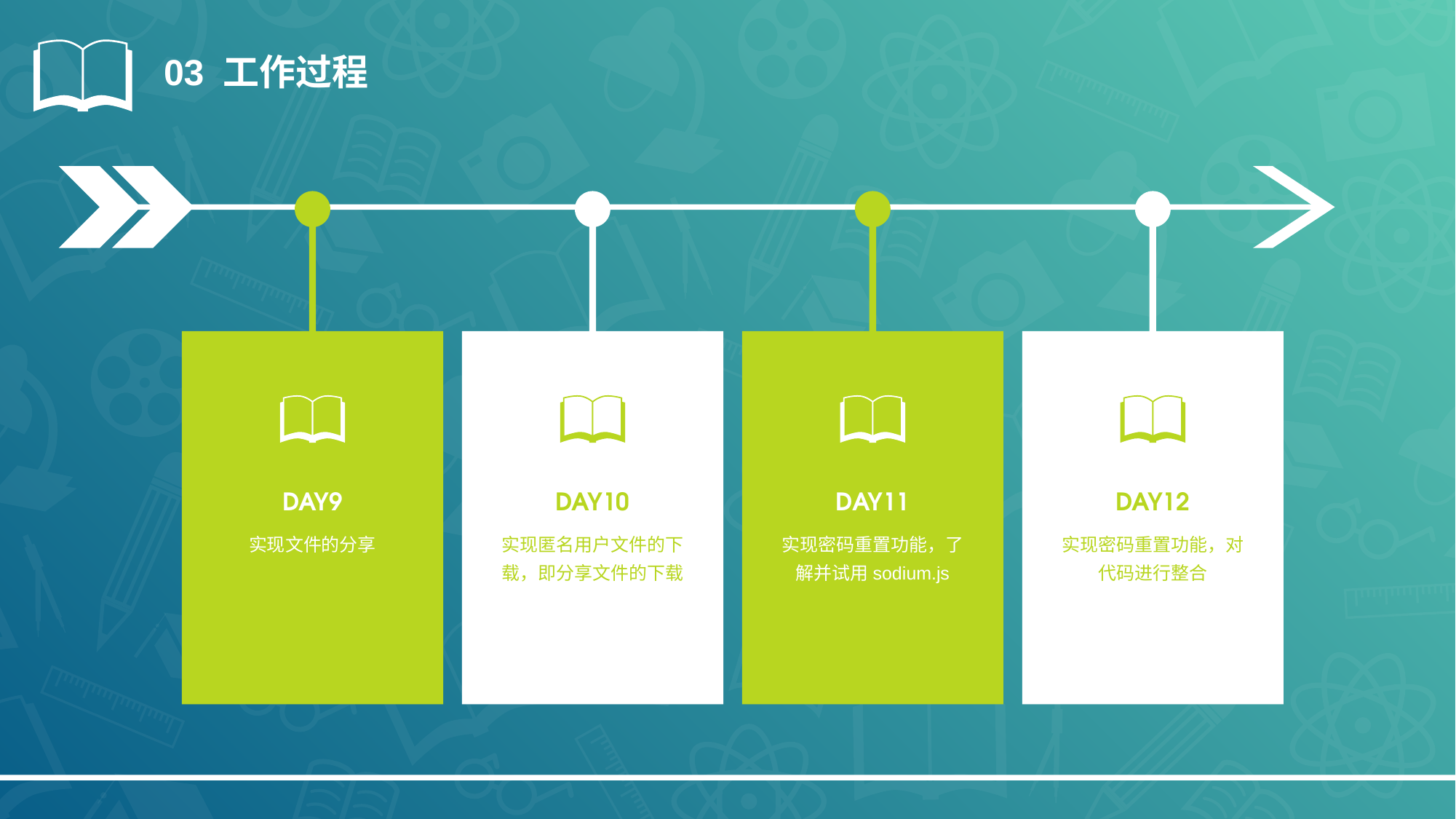

03 工作过程

DAY9
实现文件的分享

DAY10
实现匿名用户文件的下载，即分享文件的下载

DAY11
实现密码重置功能，了解并试用sodium.js

DAY12
实现密码重置功能，对代码进行整合